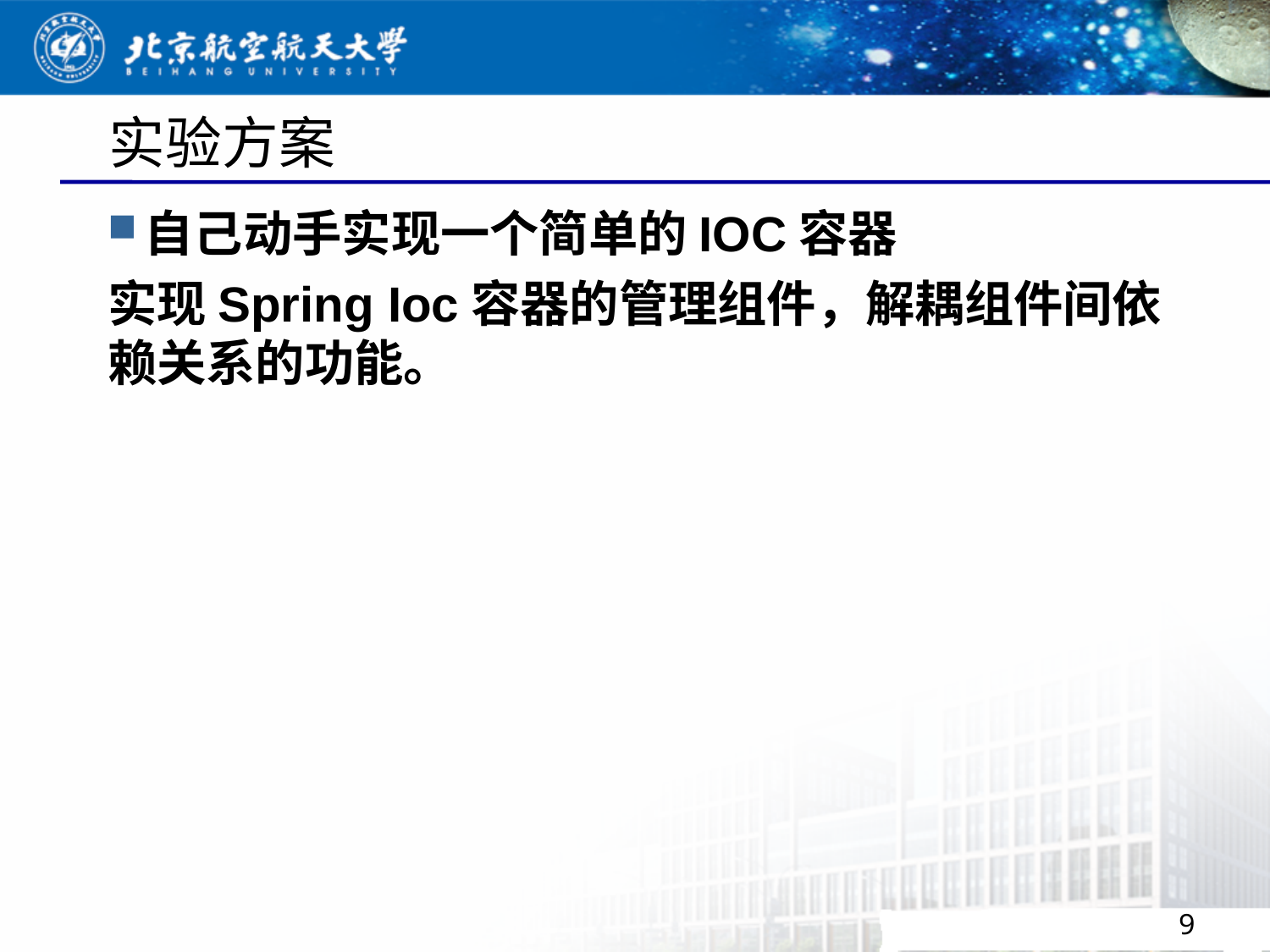

# 实验方案
自己动手实现一个简单的IOC容器
实现Spring Ioc容器的管理组件，解耦组件间依赖关系的功能。